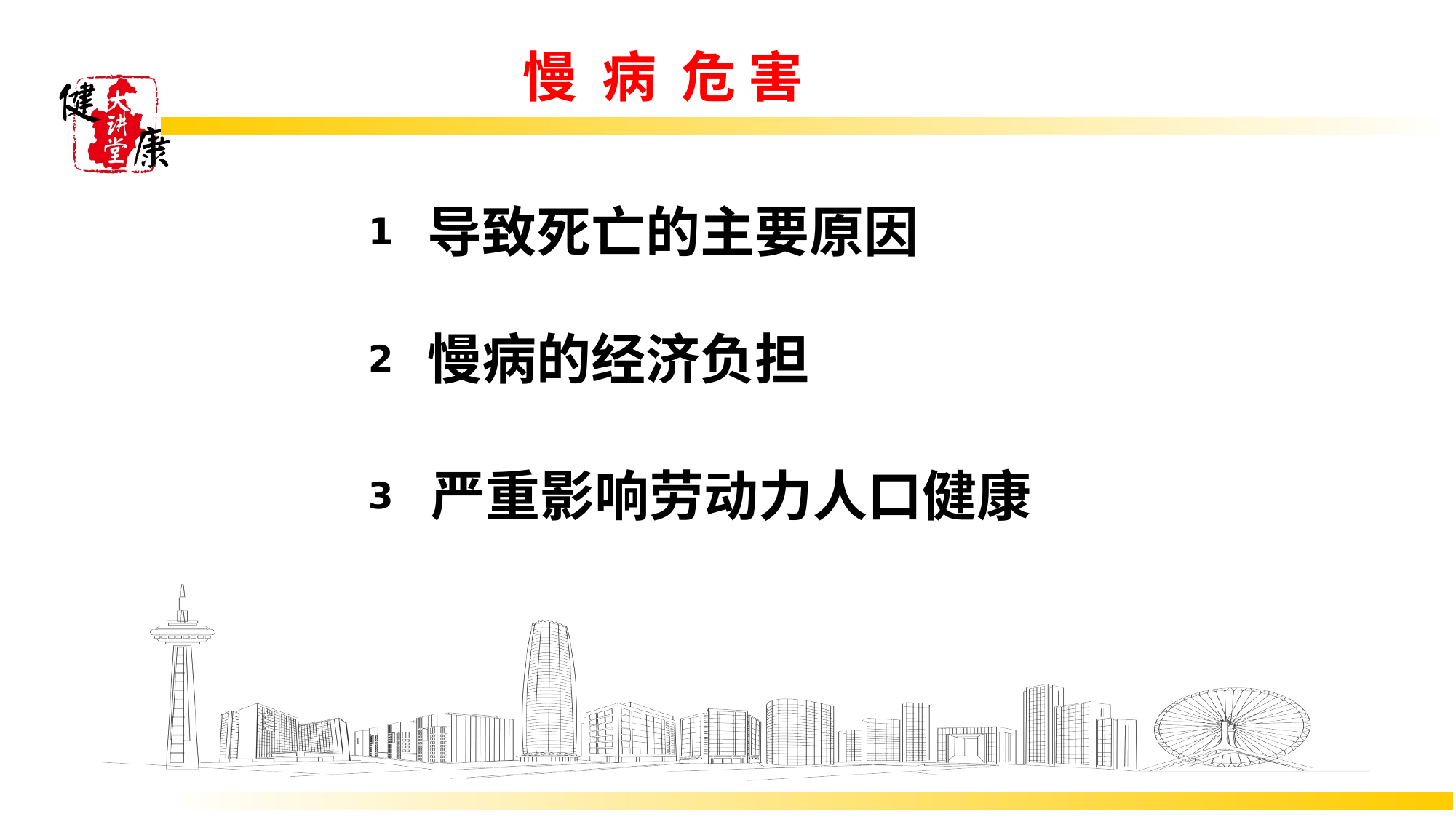

# 慢  病  危 害
1
导致死亡的主要原因
2
慢病的经济负担
3
严重影响劳动力人口健康